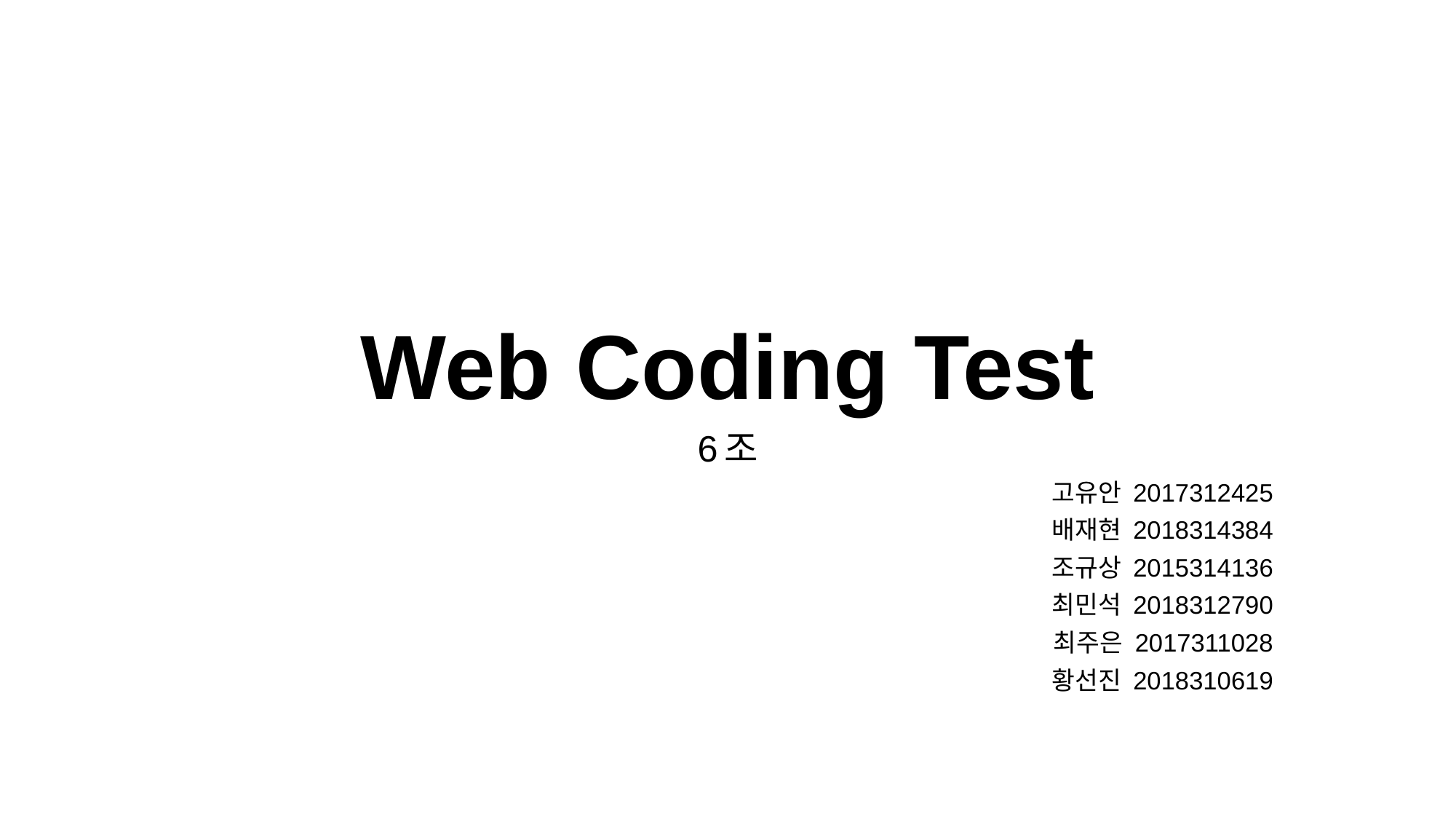

# Web Coding Test
6조
고유안 2017312425
배재현 2018314384
조규상 2015314136
최민석 2018312790
최주은 2017311028
황선진 2018310619